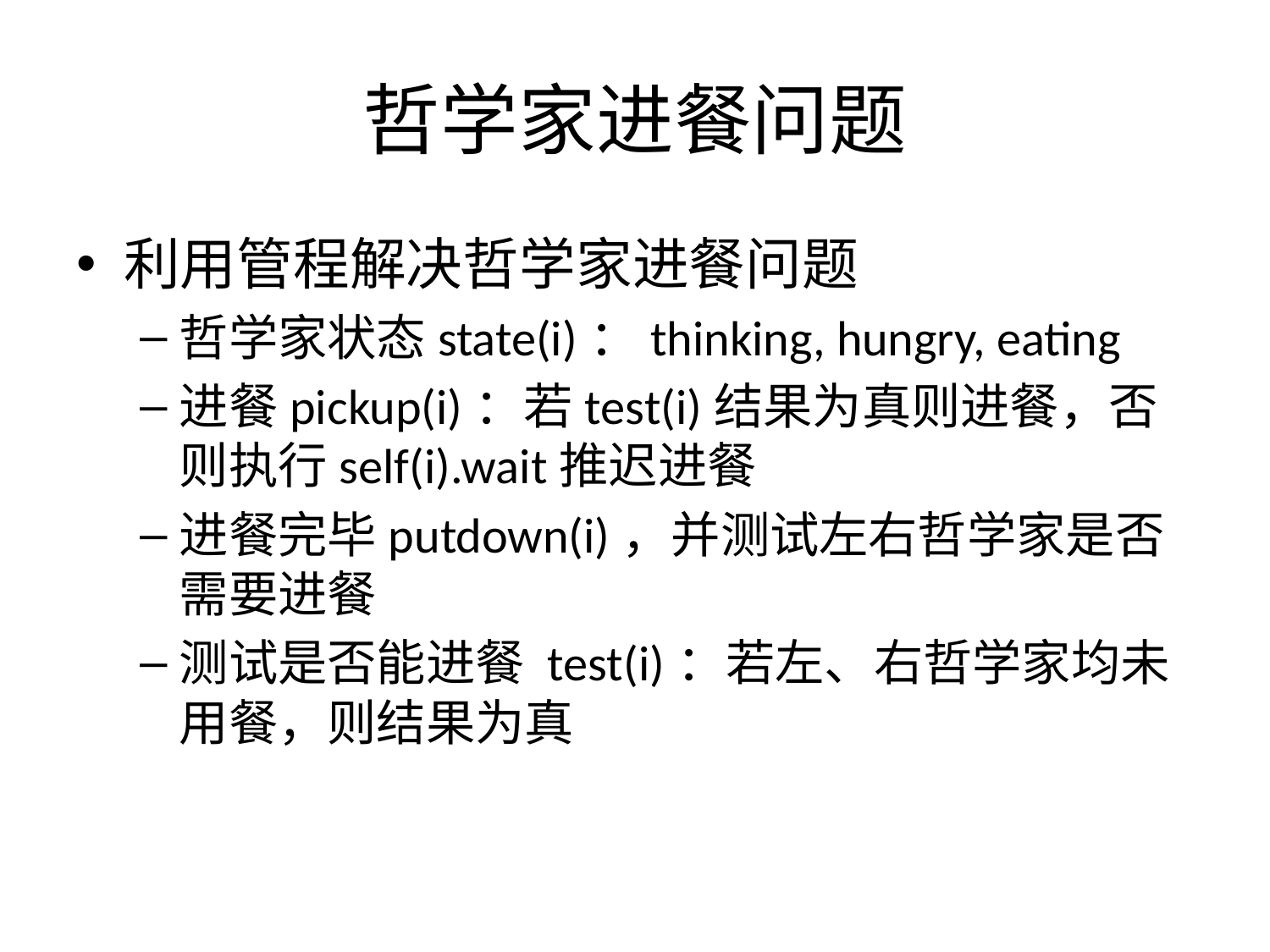

# 哲学家进餐问题
利用管程解决哲学家进餐问题
哲学家状态state(i)：thinking, hungry, eating
进餐pickup(i)：若test(i)结果为真则进餐，否则执行self(i).wait推迟进餐
进餐完毕putdown(i)，并测试左右哲学家是否需要进餐
测试是否能进餐 test(i)：若左、右哲学家均未用餐，则结果为真